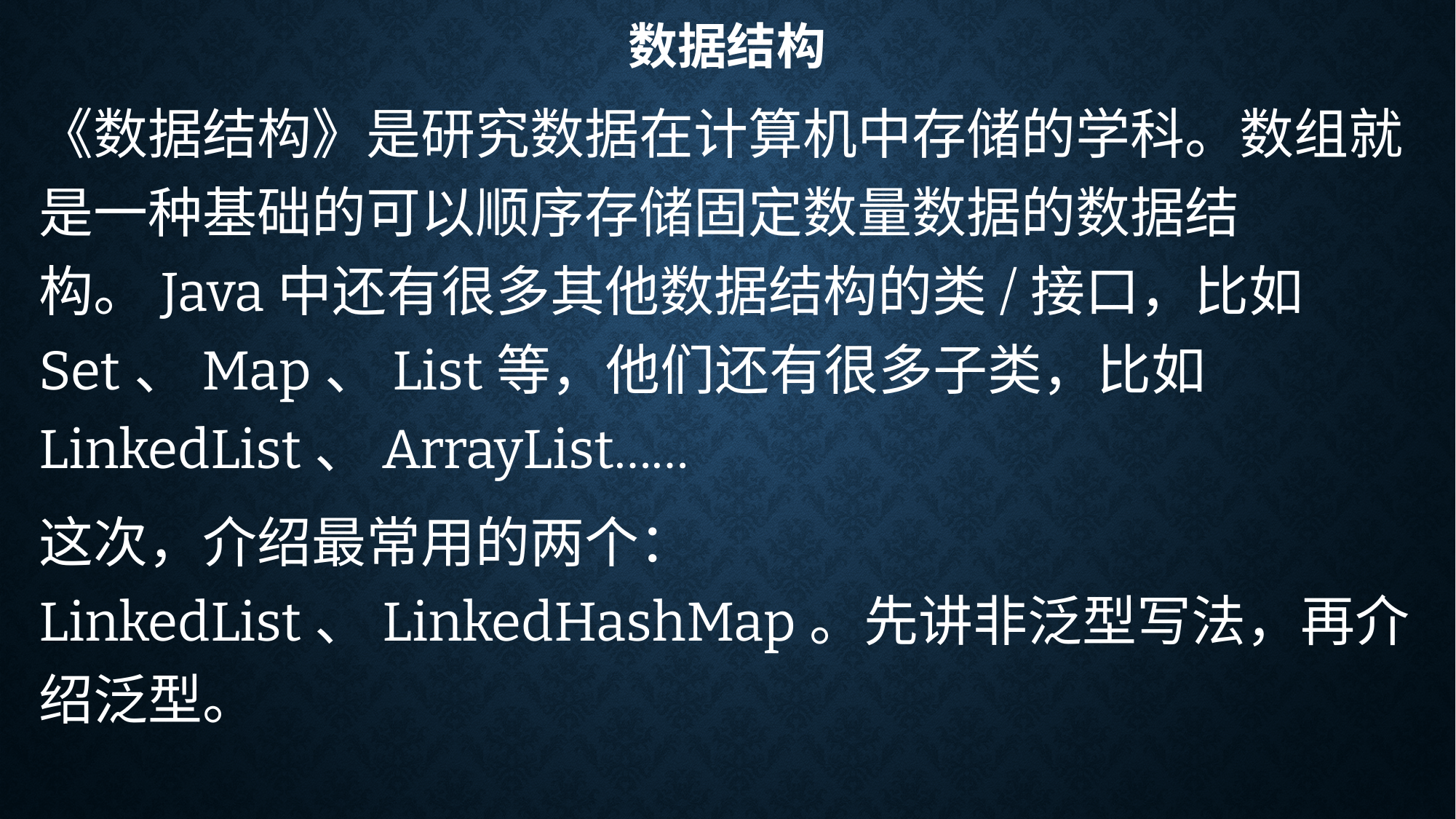

# 数据结构
《数据结构》是研究数据在计算机中存储的学科。数组就是一种基础的可以顺序存储固定数量数据的数据结构。Java中还有很多其他数据结构的类/接口，比如Set、Map、List等，他们还有很多子类，比如LinkedList、ArrayList……
这次，介绍最常用的两个：LinkedList、LinkedHashMap。先讲非泛型写法，再介绍泛型。